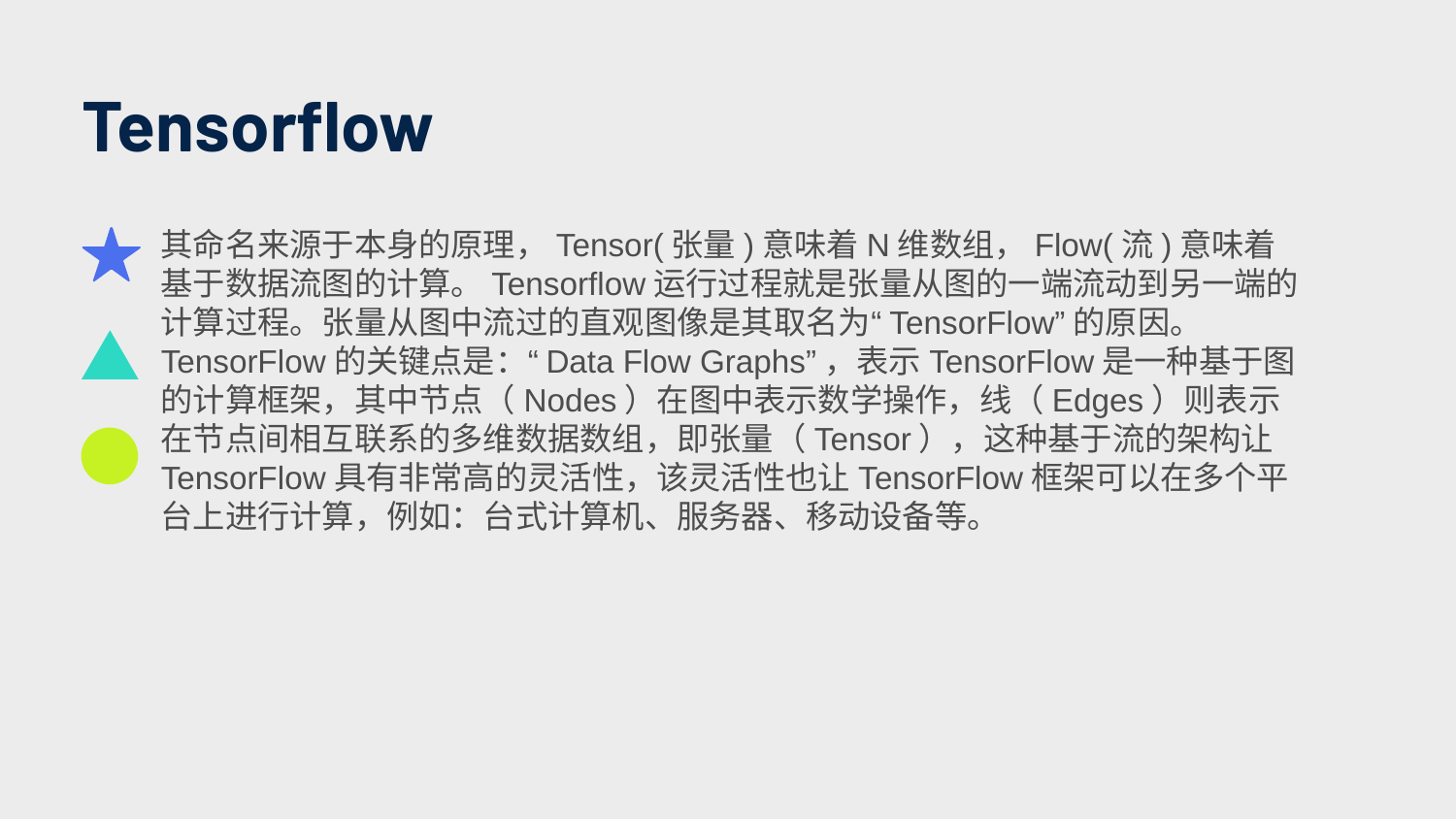

Tensorflow
其命名来源于本身的原理，Tensor(张量)意味着N维数组，Flow(流)意味着基于数据流图的计算。Tensorflow运行过程就是张量从图的一端流动到另一端的计算过程。张量从图中流过的直观图像是其取名为“TensorFlow”的原因。
TensorFlow的关键点是：“Data Flow Graphs”，表示TensorFlow是一种基于图的计算框架，其中节点（Nodes）在图中表示数学操作，线（Edges）则表示在节点间相互联系的多维数据数组，即张量（Tensor），这种基于流的架构让TensorFlow具有非常高的灵活性，该灵活性也让TensorFlow框架可以在多个平台上进行计算，例如：台式计算机、服务器、移动设备等。